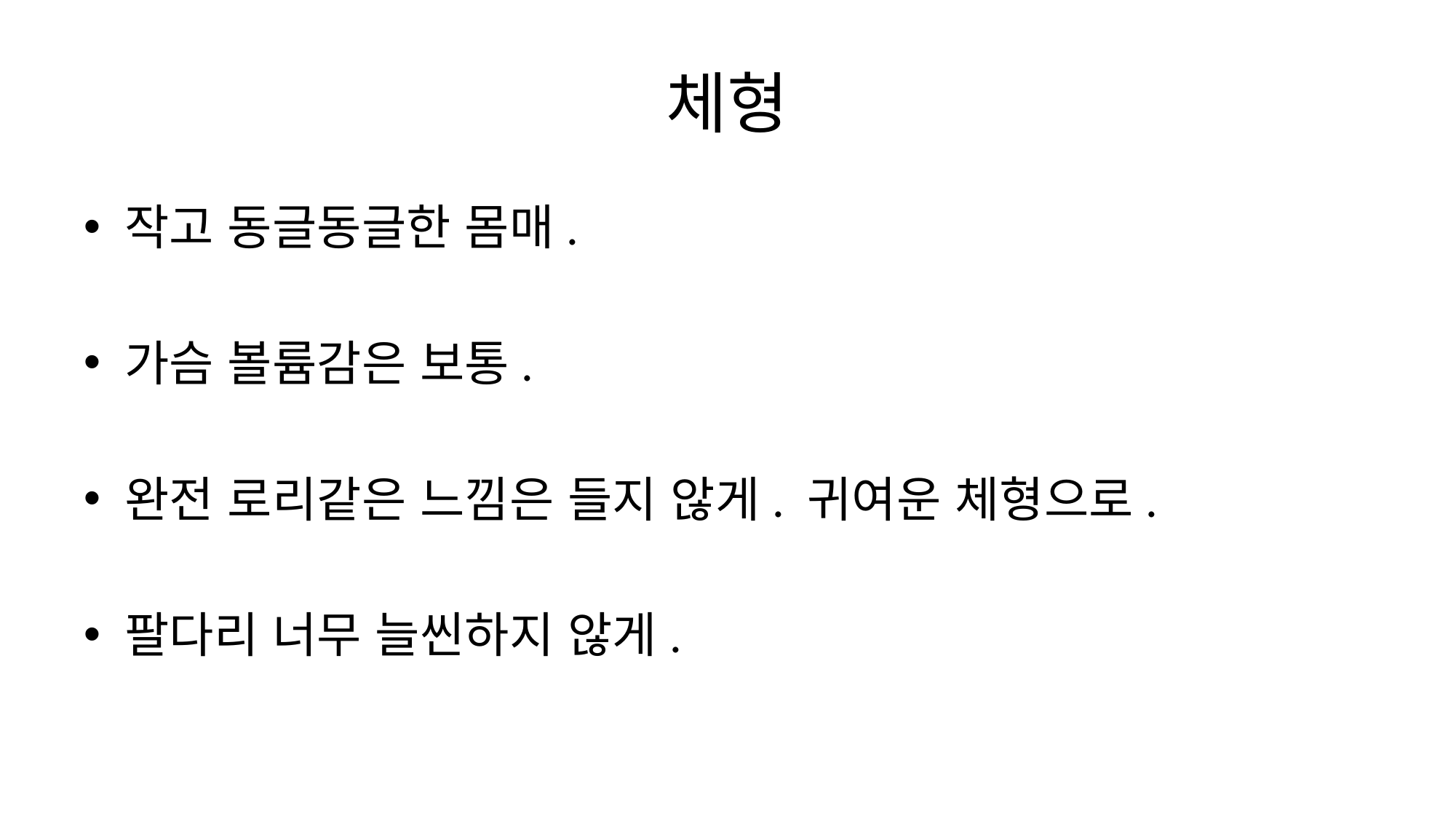

# 체형
작고 동글동글한 몸매.

가슴 볼륨감은 보통.

완전 로리같은 느낌은 들지 않게. 귀여운 체형으로.

팔다리 너무 늘씬하지 않게.